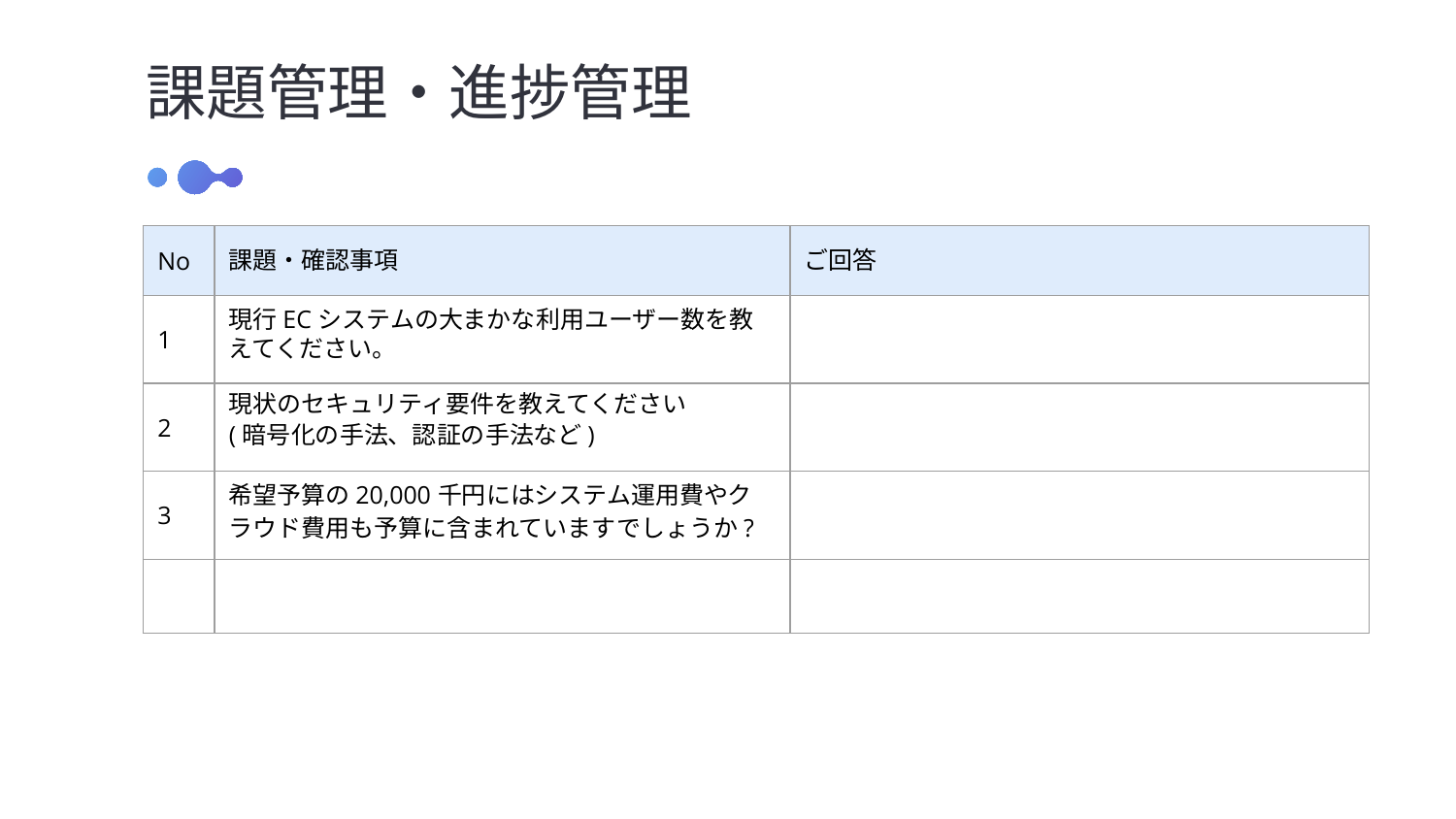

課題管理・進捗管理

| No | 課題・確認事項 | ご回答 |
| --- | --- | --- |
| 1 | 現行ECシステムの大まかな利用ユーザー数を教えてください。 |  |
| 2 | 現状のセキュリティ要件を教えてください (暗号化の手法、認証の手法など) |  |
| 3 | 希望予算の20,000千円にはシステム運用費やクラウド費用も予算に含まれていますでしょうか? |  |
|  |  |  |